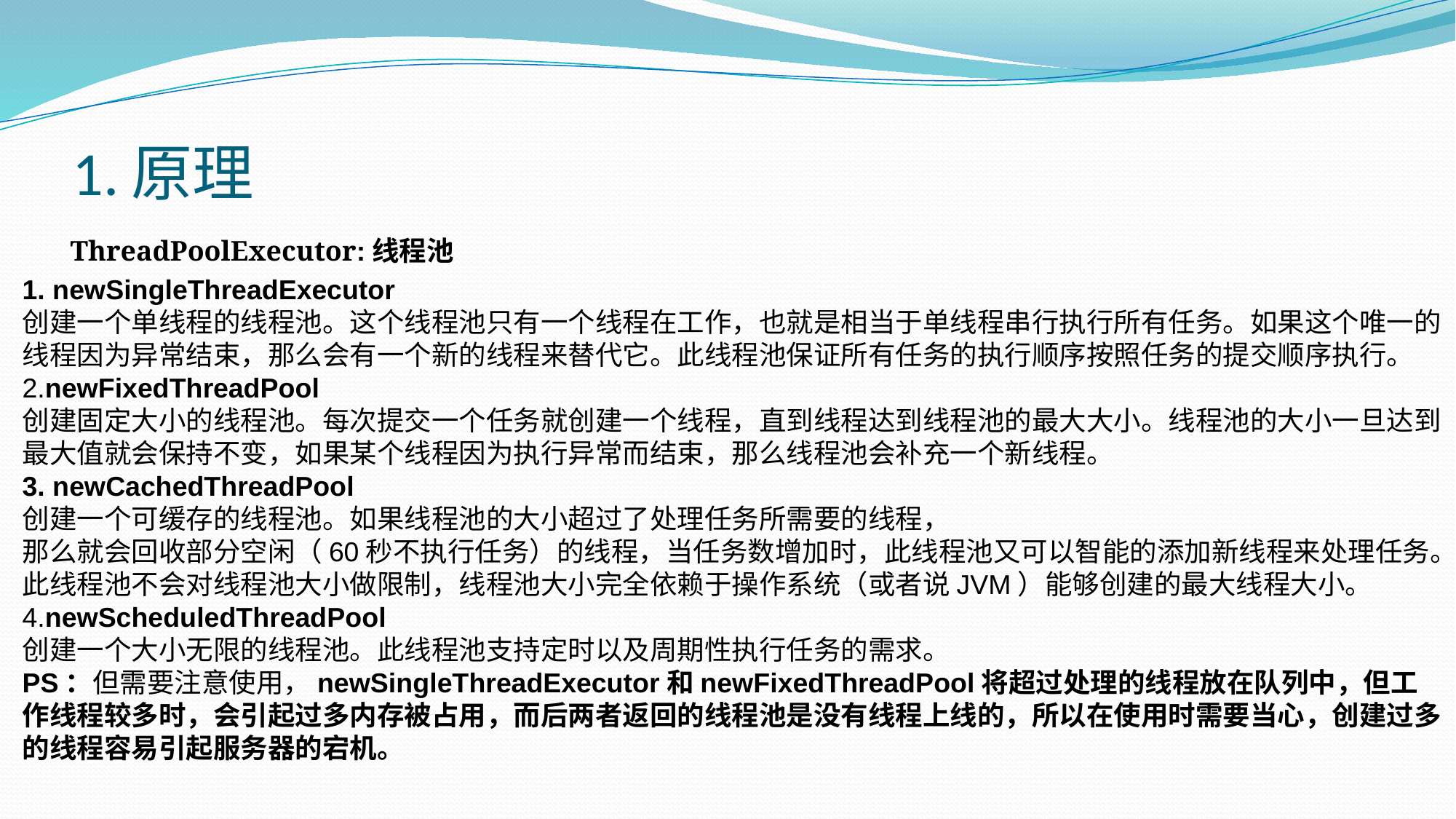

# 1.原理
ThreadPoolExecutor:线程池

1. newSingleThreadExecutor
创建一个单线程的线程池。这个线程池只有一个线程在工作，也就是相当于单线程串行执行所有任务。如果这个唯一的线程因为异常结束，那么会有一个新的线程来替代它。此线程池保证所有任务的执行顺序按照任务的提交顺序执行。
2.newFixedThreadPool
创建固定大小的线程池。每次提交一个任务就创建一个线程，直到线程达到线程池的最大大小。线程池的大小一旦达到最大值就会保持不变，如果某个线程因为执行异常而结束，那么线程池会补充一个新线程。
3. newCachedThreadPool
创建一个可缓存的线程池。如果线程池的大小超过了处理任务所需要的线程，
那么就会回收部分空闲（60秒不执行任务）的线程，当任务数增加时，此线程池又可以智能的添加新线程来处理任务。此线程池不会对线程池大小做限制，线程池大小完全依赖于操作系统（或者说JVM）能够创建的最大线程大小。
4.newScheduledThreadPool
创建一个大小无限的线程池。此线程池支持定时以及周期性执行任务的需求。
PS：但需要注意使用，newSingleThreadExecutor和newFixedThreadPool将超过处理的线程放在队列中，但工作线程较多时，会引起过多内存被占用，而后两者返回的线程池是没有线程上线的，所以在使用时需要当心，创建过多的线程容易引起服务器的宕机。